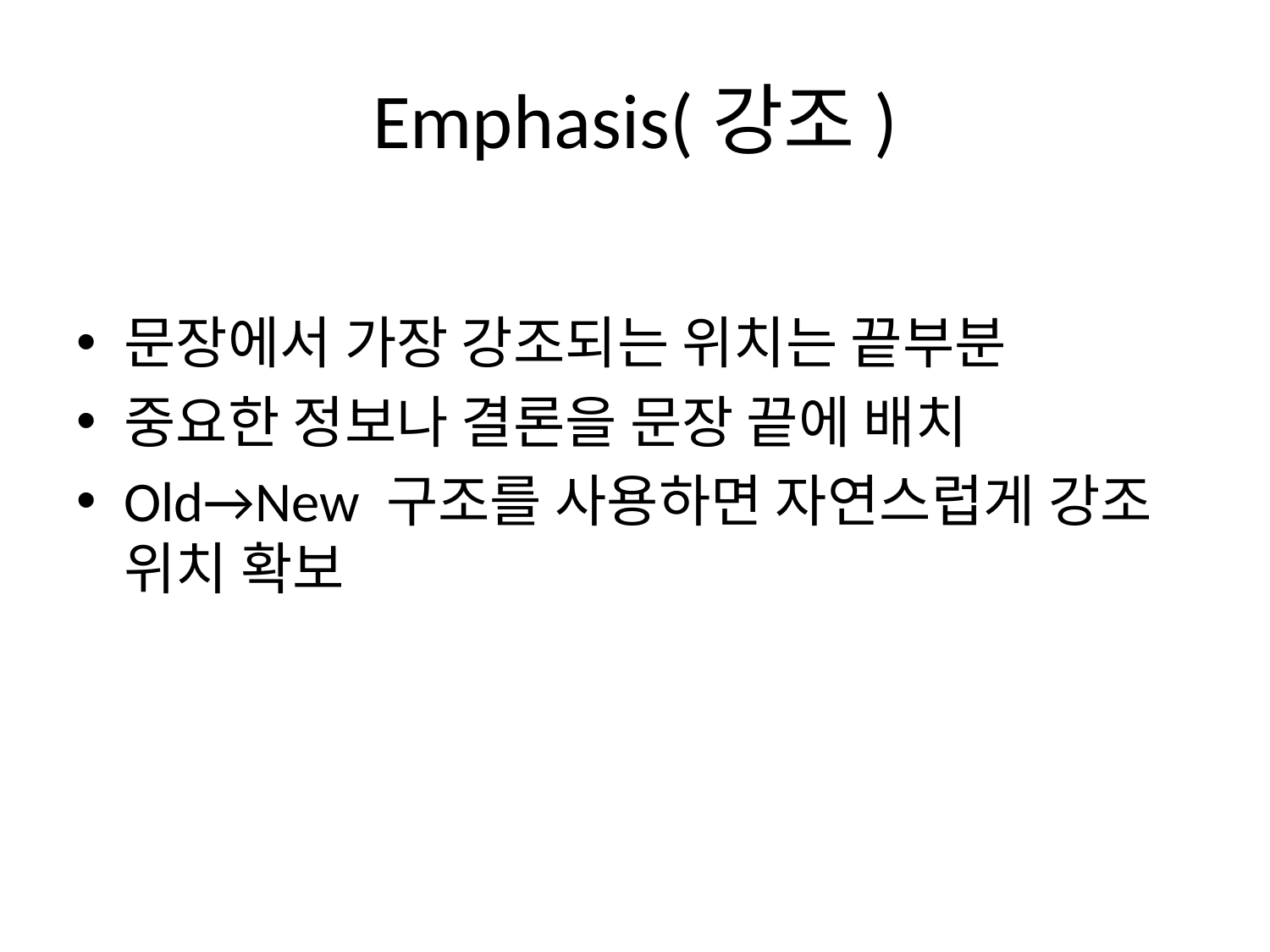

# Emphasis(강조)

문장에서 가장 강조되는 위치는 끝부분
중요한 정보나 결론을 문장 끝에 배치
Old→New 구조를 사용하면 자연스럽게 강조 위치 확보